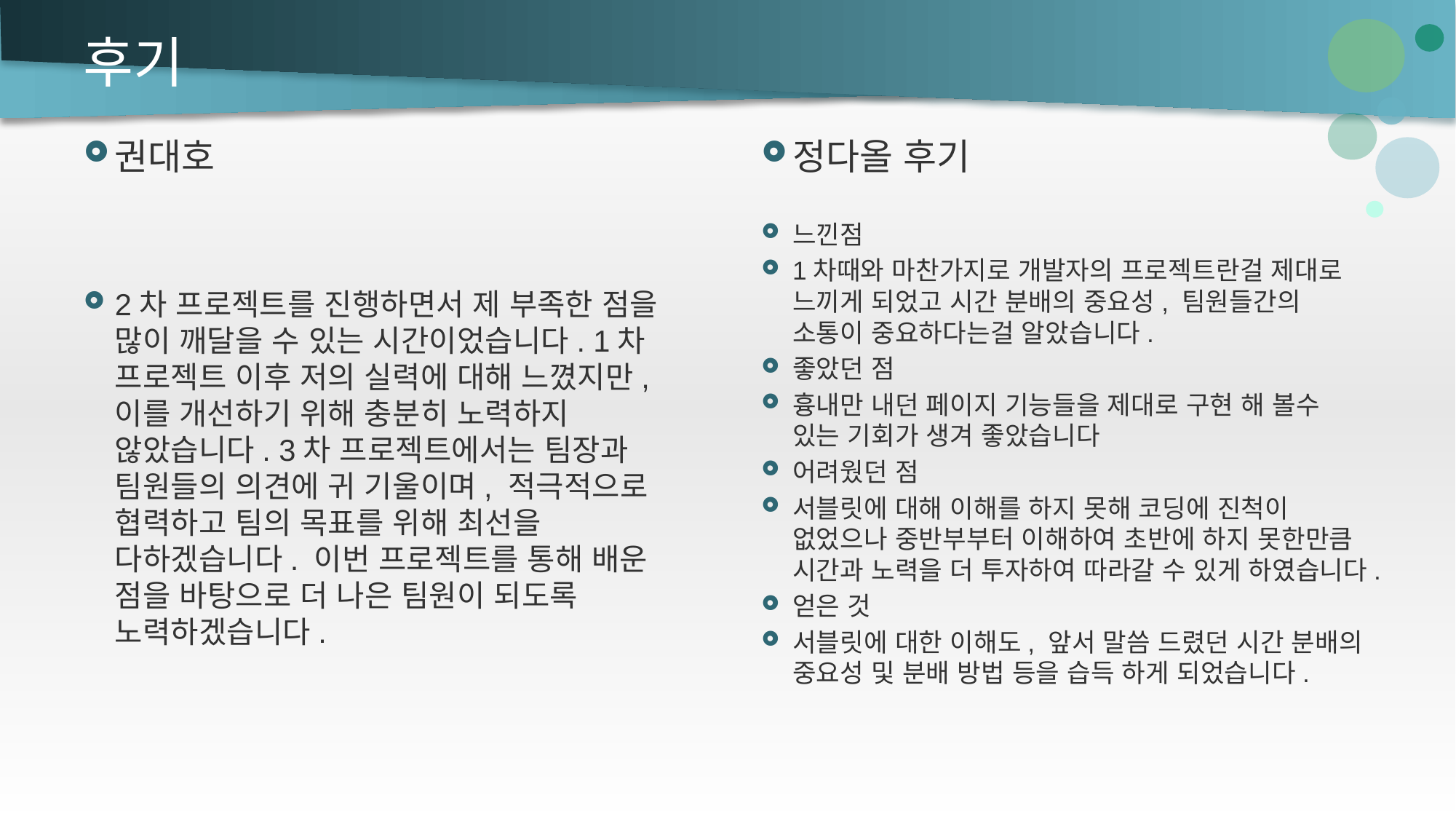

# 후기
권대호

2차 프로젝트를 진행하면서 제 부족한 점을 많이 깨달을 수 있는 시간이었습니다. 1차 프로젝트 이후 저의 실력에 대해 느꼈지만, 이를 개선하기 위해 충분히 노력하지 않았습니다. 3차 프로젝트에서는 팀장과 팀원들의 의견에 귀 기울이며, 적극적으로 협력하고 팀의 목표를 위해 최선을 다하겠습니다. 이번 프로젝트를 통해 배운 점을 바탕으로 더 나은 팀원이 되도록 노력하겠습니다.
정다올 후기

느낀점
1차때와 마찬가지로 개발자의 프로젝트란걸 제대로 느끼게 되었고 시간 분배의 중요성, 팀원들간의 소통이 중요하다는걸 알았습니다.
좋았던 점
흉내만 내던 페이지 기능들을 제대로 구현 해 볼수 있는 기회가 생겨 좋았습니다
어려웠던 점
서블릿에 대해 이해를 하지 못해 코딩에 진척이 없었으나 중반부부터 이해하여 초반에 하지 못한만큼 시간과 노력을 더 투자하여 따라갈 수 있게 하였습니다.
얻은 것
서블릿에 대한 이해도, 앞서 말씀 드렸던 시간 분배의 중요성 및 분배 방법 등을 습득 하게 되었습니다.